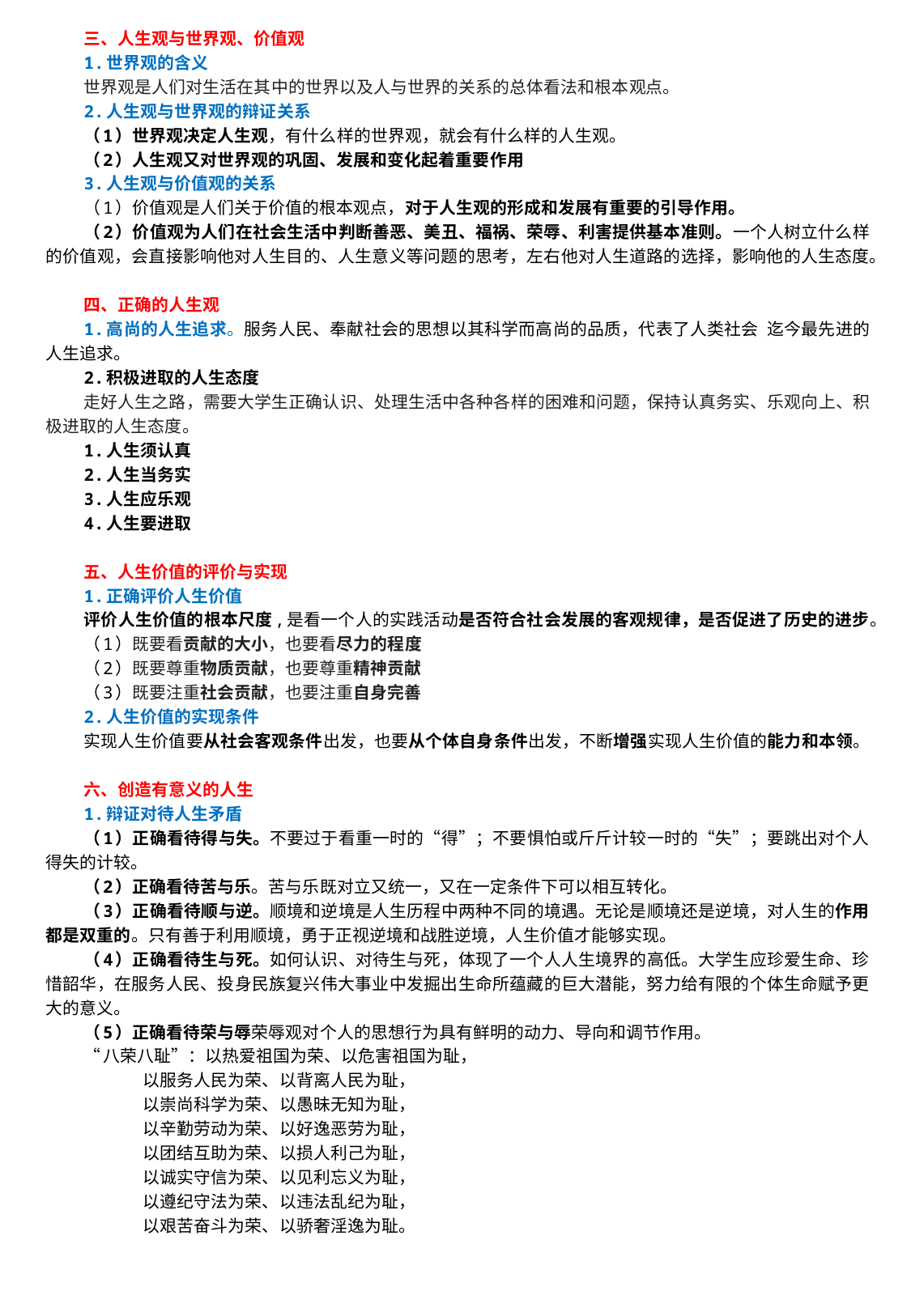

三、人生观与世界观、价值观
1.世界观的含义
世界观是人们对生活在其中的世界以及人与世界的关系的总体看法和根本观点。
2.人生观与世界观的辩证关系
（1）世界观决定人生观，有什么样的世界观，就会有什么样的人生观。
（2）人生观又对世界观的巩固、发展和变化起着重要作用
3.人生观与价值观的关系
（1）价值观是人们关于价值的根本观点，对于人生观的形成和发展有重要的引导作用。
（2）价值观为人们在社会生活中判断善恶、美丑、福祸、荣辱、利害提供基本准则。一个人树立什么样的价值观，会直接影响他对人生目的、人生意义等问题的思考，左右他对人生道路的选择，影响他的人生态度。

四、正确的人生观
1.高尚的人生追求。服务人民、奉献社会的思想以其科学而高尚的品质，代表了人类社会  迄今最先进的人生追求。
2.积极进取的人生态度
走好人生之路，需要大学生正确认识、处理生活中各种各样的困难和问题，保持认真务实、乐观向上、积极进取的人生态度。
1.人生须认真
2.人生当务实
3.人生应乐观
4.人生要进取

五、人生价值的评价与实现
1.正确评价人生价值
评价人生价值的根本尺度,是看一个人的实践活动是否符合社会发展的客观规律，是否促进了历史的进步。
（1）既要看贡献的大小，也要看尽力的程度
（2）既要尊重物质贡献，也要尊重精神贡献
（3）既要注重社会贡献，也要注重自身完善
2.人生价值的实现条件
实现人生价值要从社会客观条件出发，也要从个体自身条件出发，不断增强实现人生价值的能力和本领。

六、创造有意义的人生
1.辩证对待人生矛盾
（1）正确看待得与失。不要过于看重一时的“得”；不要惧怕或斤斤计较一时的“失”；要跳出对个人得失的计较。
（2）正确看待苦与乐。苦与乐既对立又统一，又在一定条件下可以相互转化。
（3）正确看待顺与逆。顺境和逆境是人生历程中两种不同的境遇。无论是顺境还是逆境，对人生的作用都是双重的。只有善于利用顺境，勇于正视逆境和战胜逆境，人生价值才能够实现。
（4）正确看待生与死。如何认识、对待生与死，体现了一个人人生境界的高低。大学生应珍爱生命、珍惜韶华，在服务人民、投身民族复兴伟大事业中发掘出生命所蕴藏的巨大潜能，努力给有限的个体生命赋予更大的意义。
（5）正确看待荣与辱荣辱观对个人的思想行为具有鲜明的动力、导向和调节作用。
“八荣八耻”：以热爱祖国为荣、以危害祖国为耻，
              以服务人民为荣、以背离人民为耻，
              以崇尚科学为荣、以愚昧无知为耻，
              以辛勤劳动为荣、以好逸恶劳为耻，
              以团结互助为荣、以损人利己为耻，
              以诚实守信为荣、以见利忘义为耻，
              以遵纪守法为荣、以违法乱纪为耻，
              以艰苦奋斗为荣、以骄奢淫逸为耻。